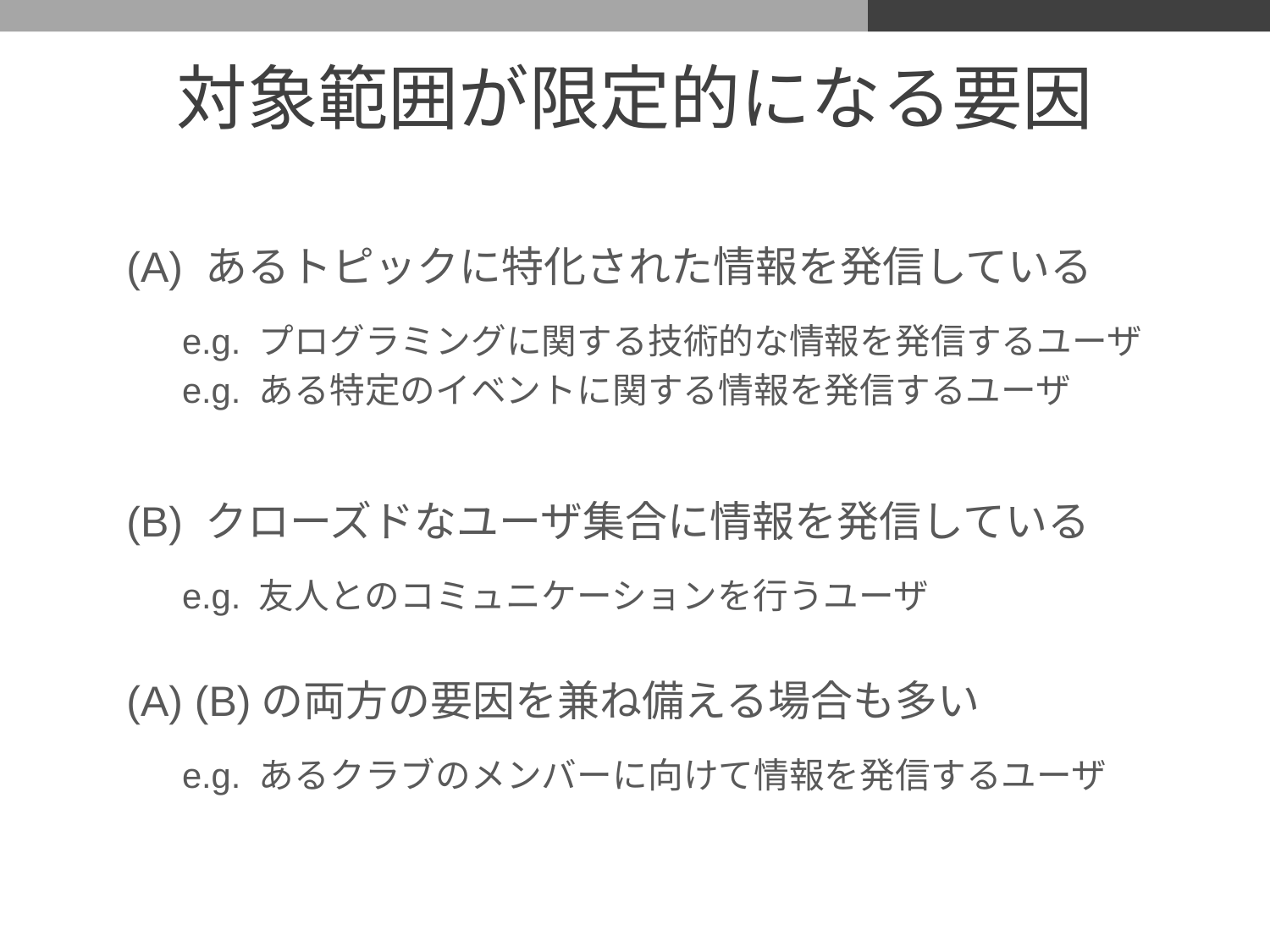

# 対象範囲が限定的になる要因
(A) あるトピックに特化された情報を発信している
e.g. プログラミングに関する技術的な情報を発信するユーザ
e.g. ある特定のイベントに関する情報を発信するユーザ

(B) クローズドなユーザ集合に情報を発信している
e.g. 友人とのコミュニケーションを行うユーザ

(A) (B)の両方の要因を兼ね備える場合も多い
e.g. あるクラブのメンバーに向けて情報を発信するユーザ